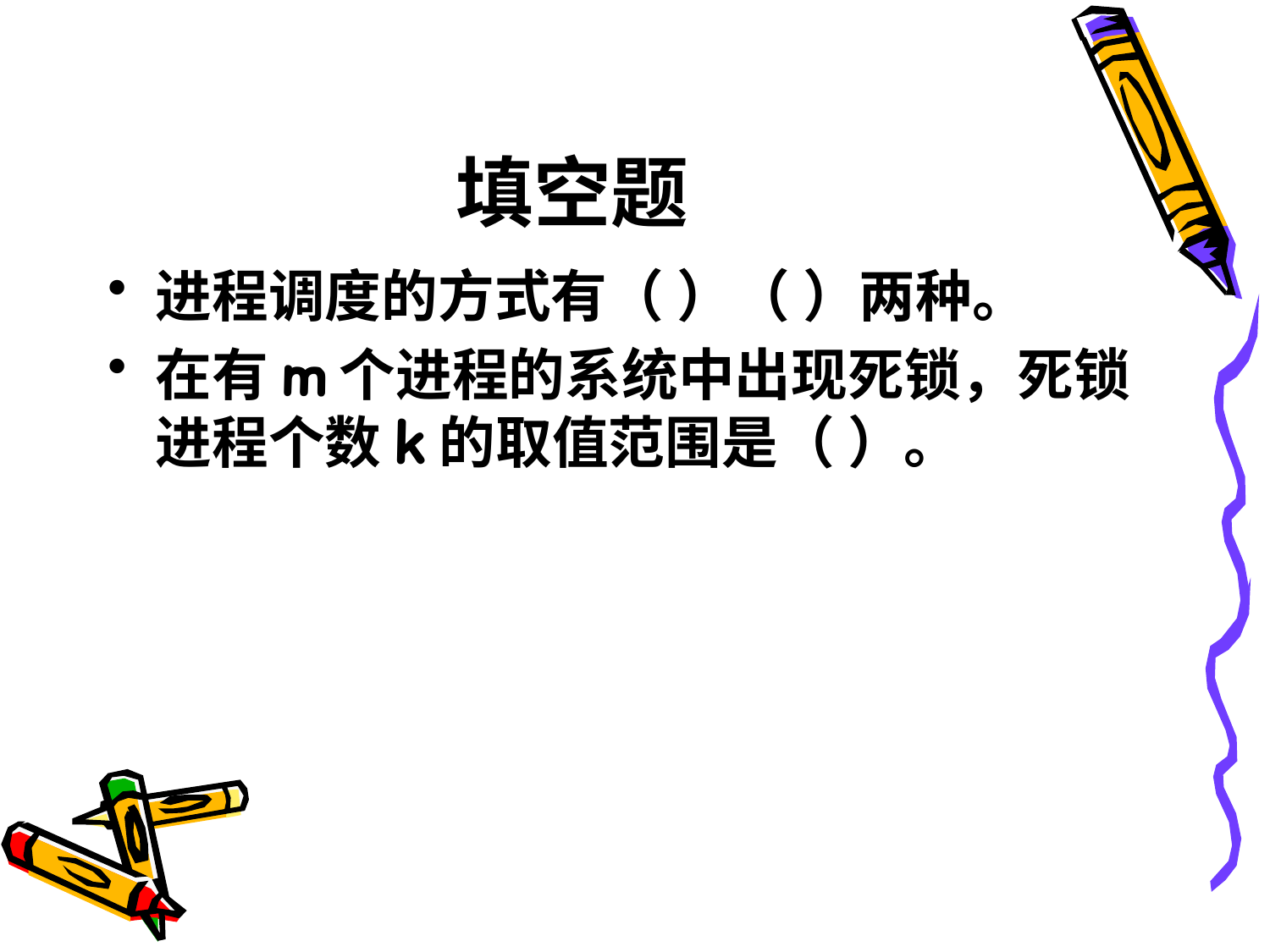

# 填空题
进程调度的方式有（ ）（ ）两种。
在有m个进程的系统中出现死锁，死锁进程个数k的取值范围是（ ）。